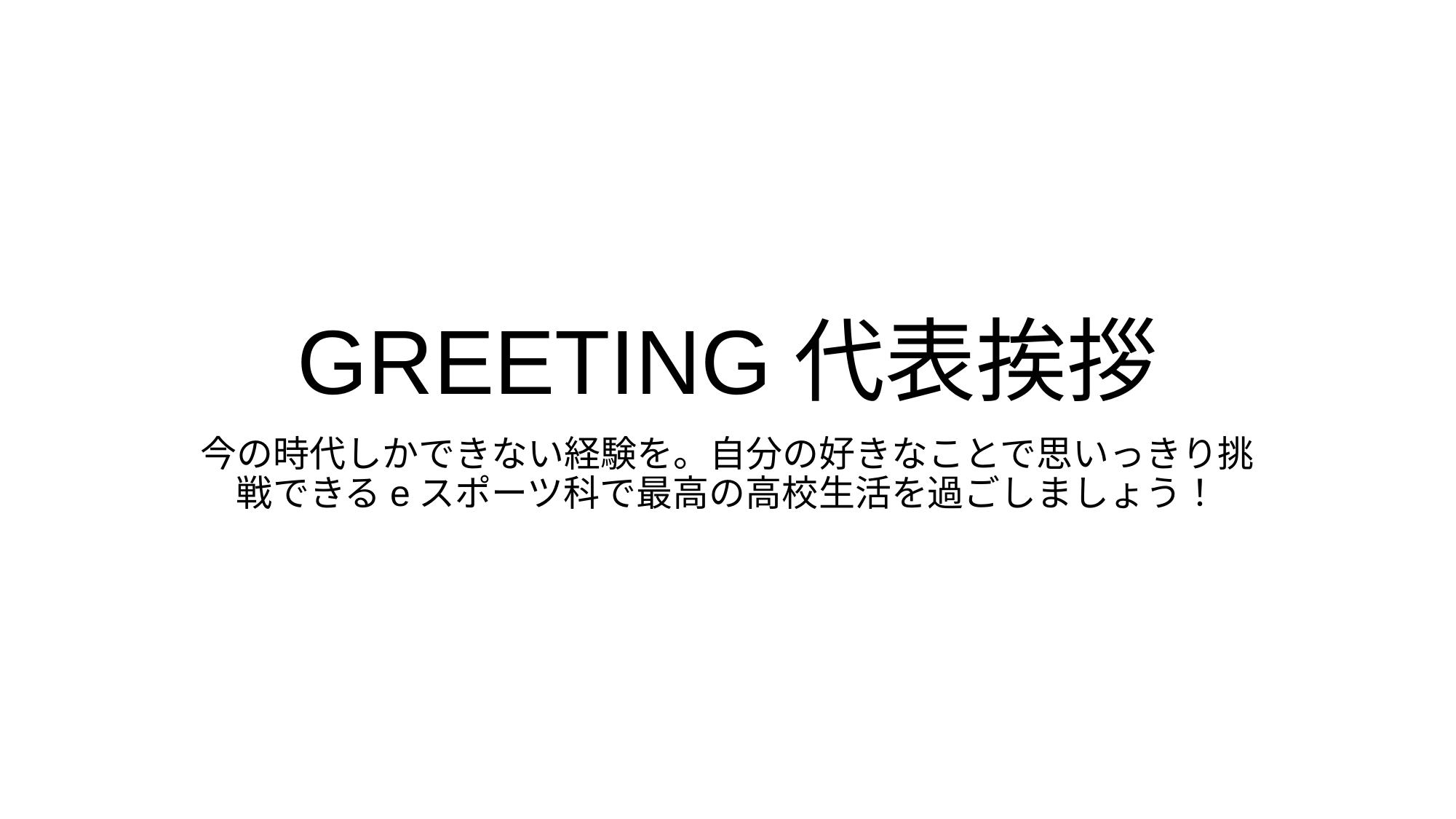

# GREETING代表挨拶
今の時代しかできない経験を。自分の好きなことで思いっきり挑戦できるeスポーツ科で最高の高校生活を過ごしましょう！